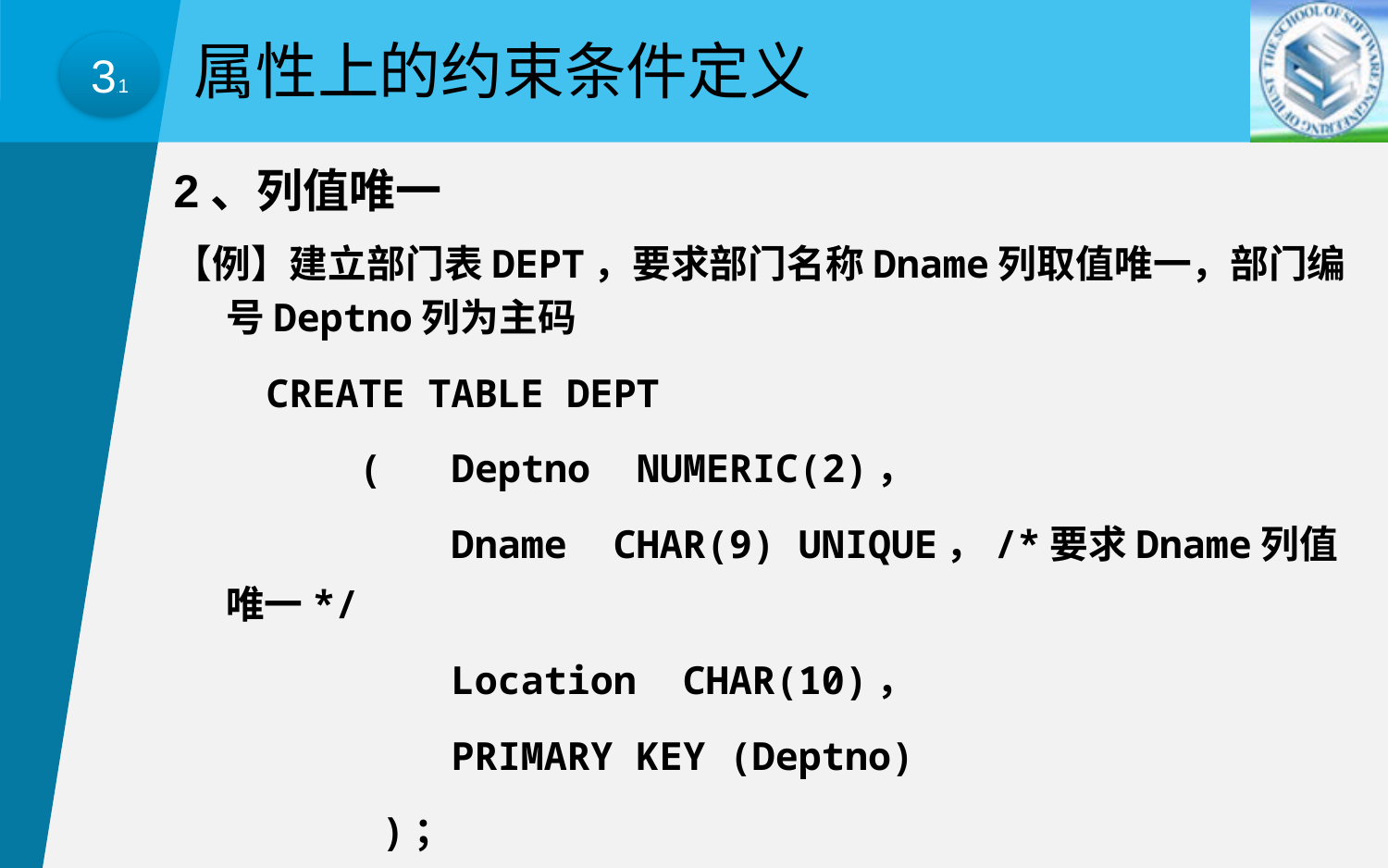

属性上的约束条件定义
3.1
2、列值唯一
【例】建立部门表DEPT，要求部门名称Dname列取值唯一，部门编号Deptno列为主码
    CREATE TABLE DEPT
        (   Deptno  NUMERIC(2)，
            Dname  CHAR(9) UNIQUE，/*要求Dname列值唯一*/
            Location  CHAR(10)，
            PRIMARY KEY (Deptno)
         )；